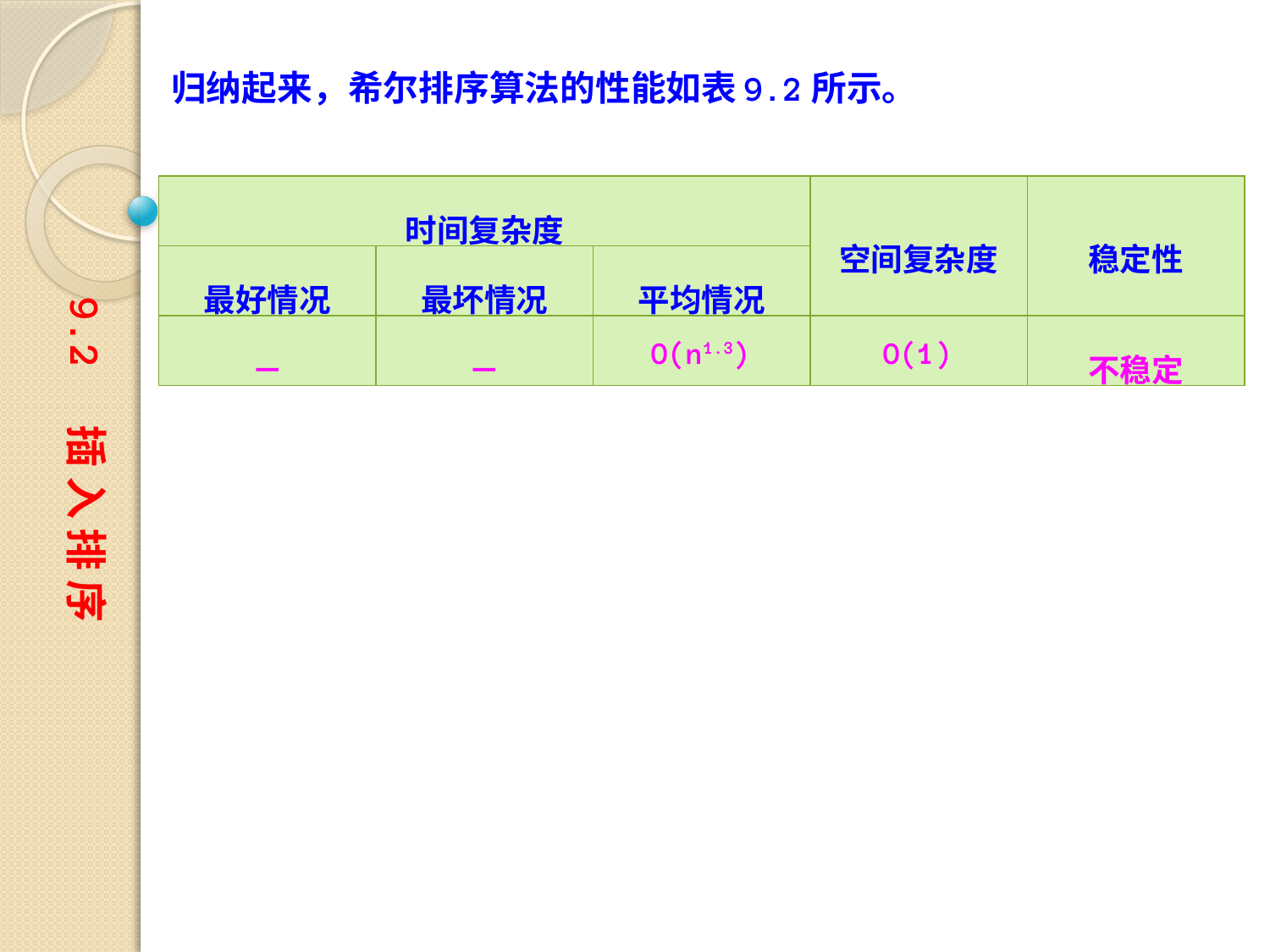

归纳起来，希尔排序算法的性能如表9.2所示。
| 时间复杂度 |  |  | 空间复杂度 | 稳定性 |
| --- | --- | --- | --- | --- |
| 最好情况 | 最坏情况 | 平均情况 |  |  |
| － | － | O(n1.3) | O(1) | 不稳定 |
9.2  插 入 排 序